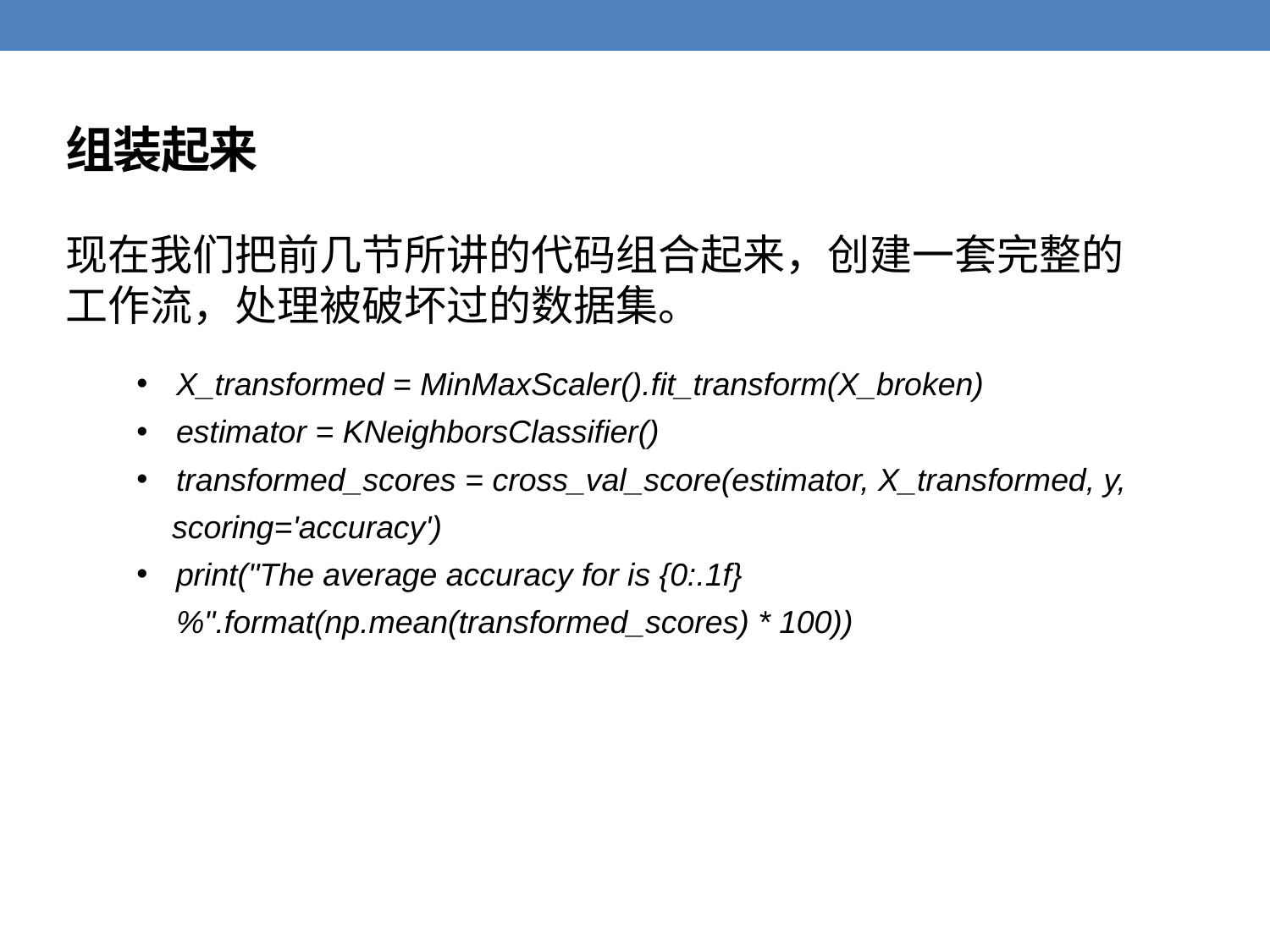

# 组装起来
现在我们把前几节所讲的代码组合起来，创建一套完整的工作流，处理被破坏过的数据集。
X_transformed = MinMaxScaler().fit_transform(X_broken)
estimator = KNeighborsClassifier()
transformed_scores = cross_val_score(estimator, X_transformed, y,
    scoring='accuracy')
print("The average accuracy for is {0:.1f}%".format(np.mean(transformed_scores) * 100))